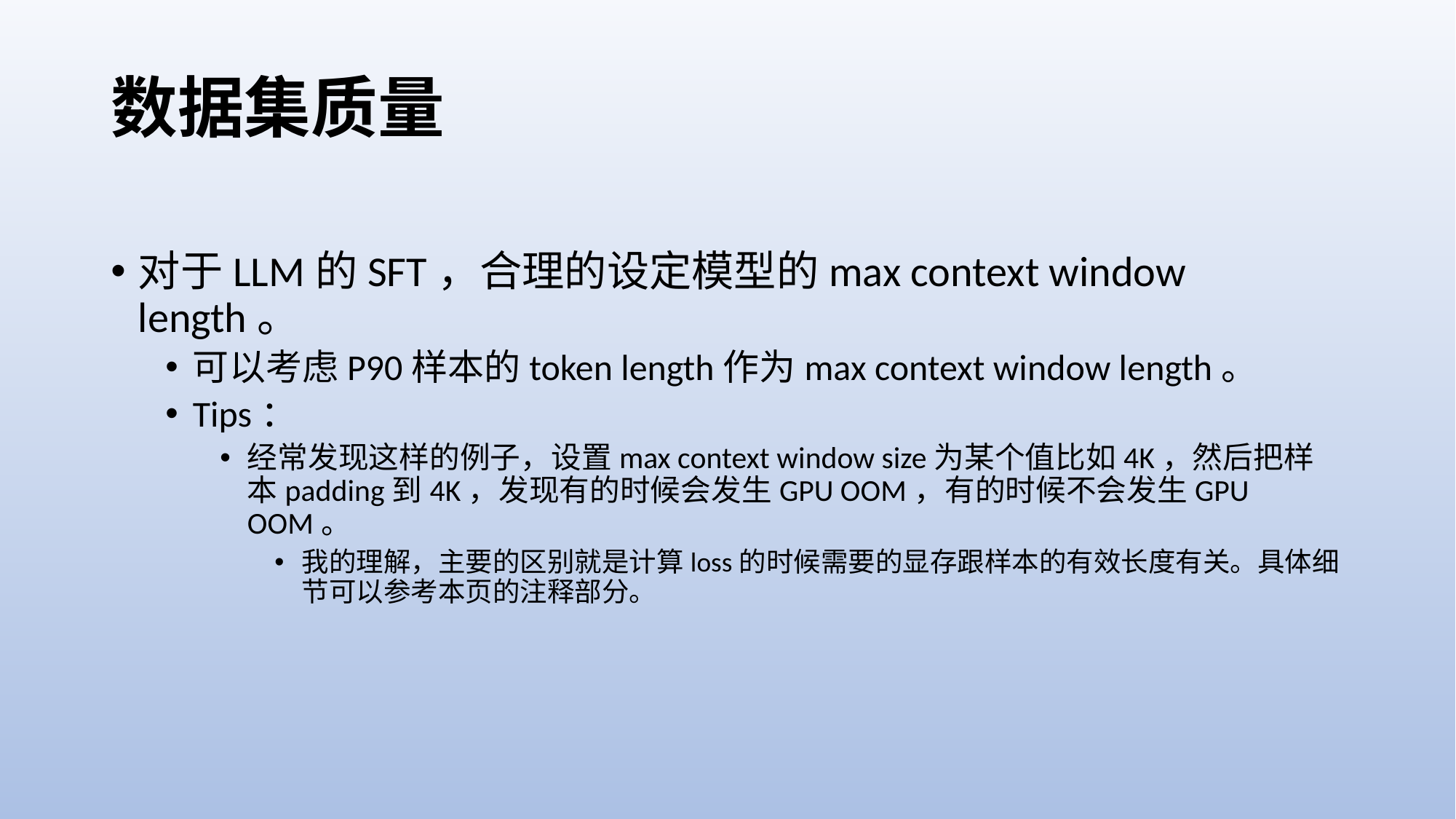

# 数据集质量
对于LLM的SFT，合理的设定模型的max context window length。
可以考虑P90样本的token length作为max context window length。
Tips：
经常发现这样的例子，设置max context window size为某个值比如4K，然后把样本padding到4K，发现有的时候会发生GPU OOM，有的时候不会发生GPU OOM。
我的理解，主要的区别就是计算loss的时候需要的显存跟样本的有效长度有关。具体细节可以参考本页的注释部分。